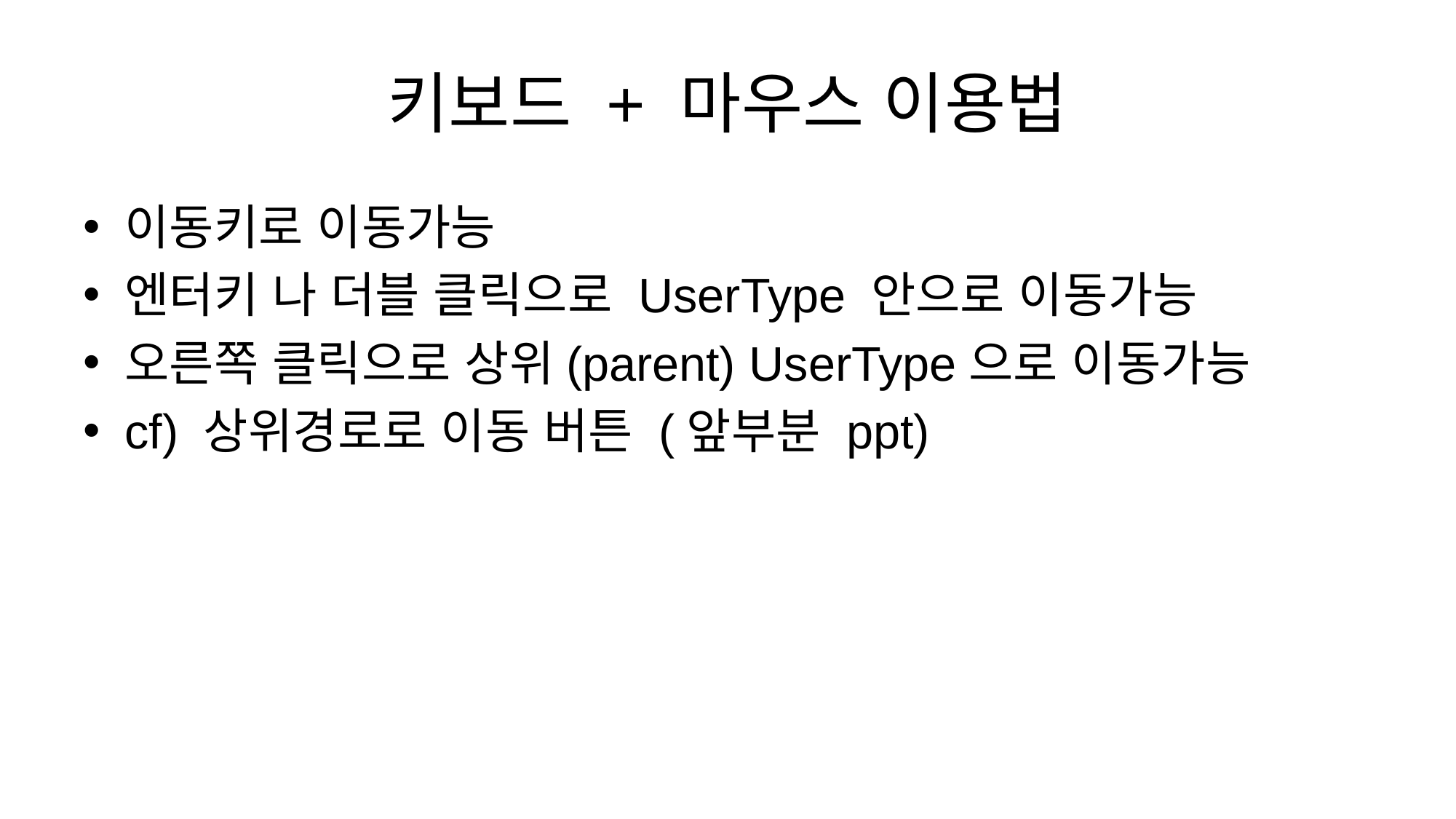

# 키보드 + 마우스 이용법
이동키로 이동가능
엔터키 나 더블 클릭으로 UserType 안으로 이동가능
오른쪽 클릭으로 상위(parent) UserType으로 이동가능
cf) 상위경로로 이동 버튼 (앞부분 ppt)